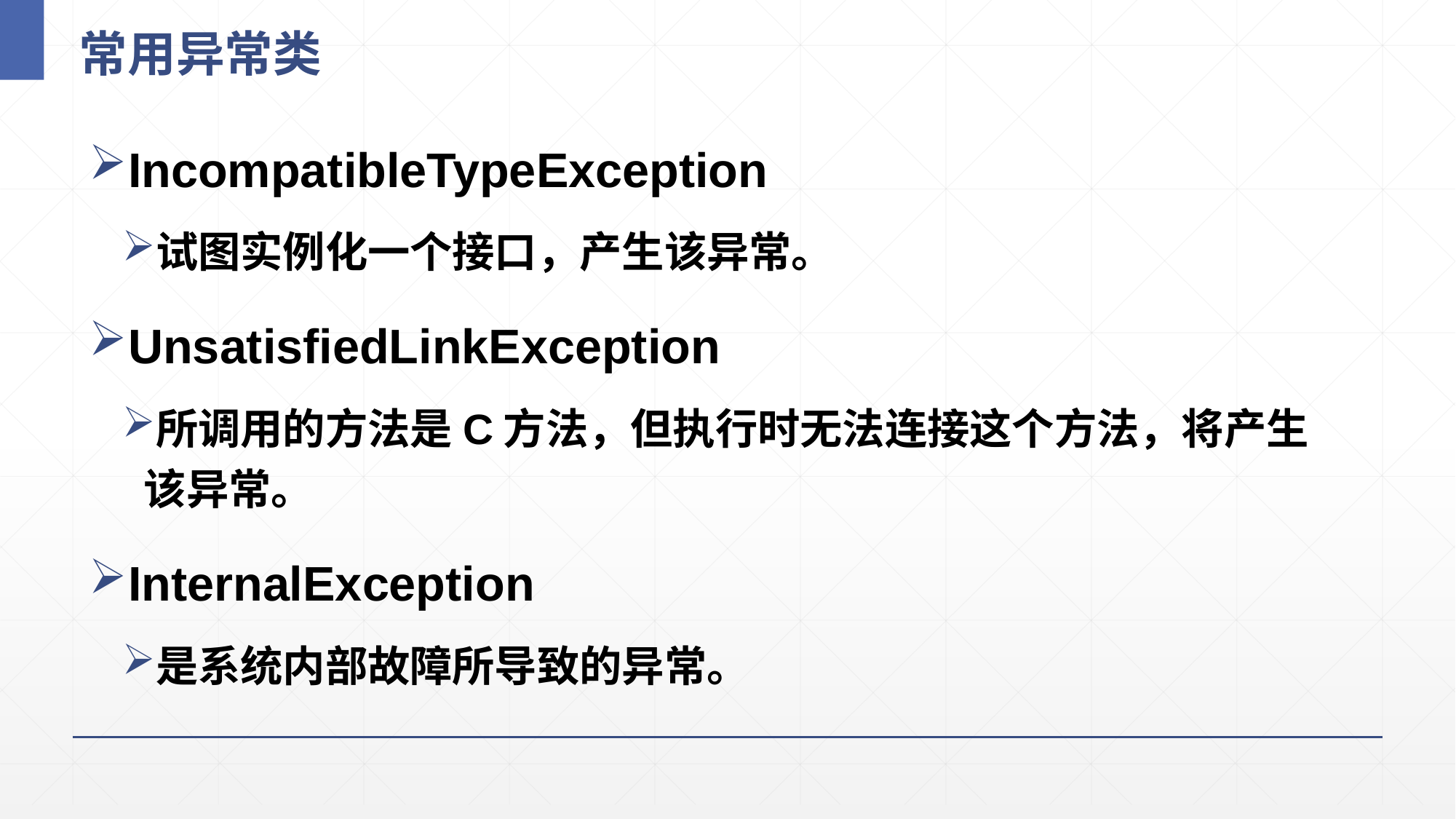

# 常用异常类
IncompatibleTypeException
试图实例化一个接口，产生该异常。
UnsatisfiedLinkException
所调用的方法是C方法，但执行时无法连接这个方法，将产生该异常。
InternalException
是系统内部故障所导致的异常。